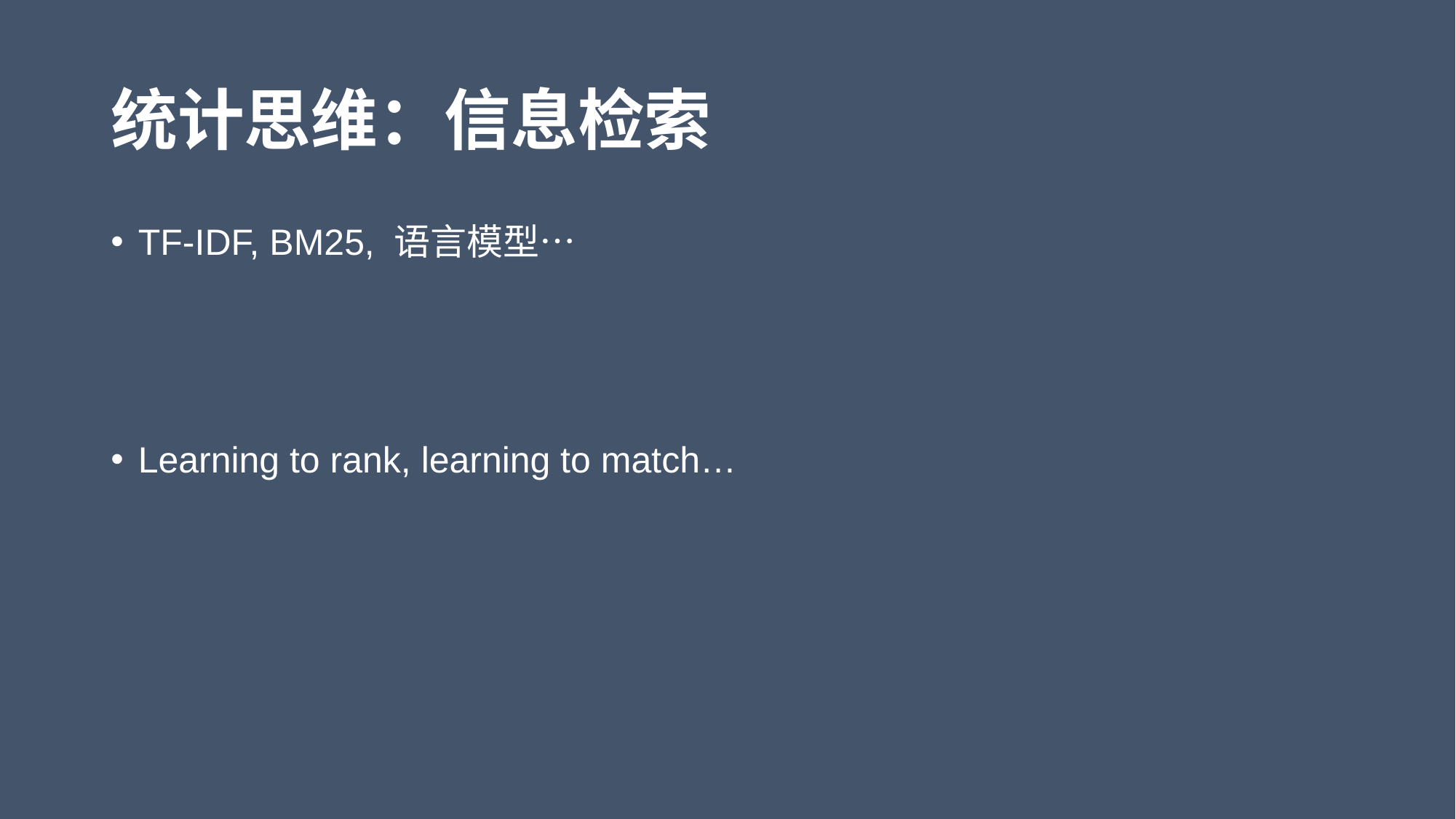

# 统计思维：信息检索
TF-IDF, BM25, 语言模型…

Learning to rank, learning to match…